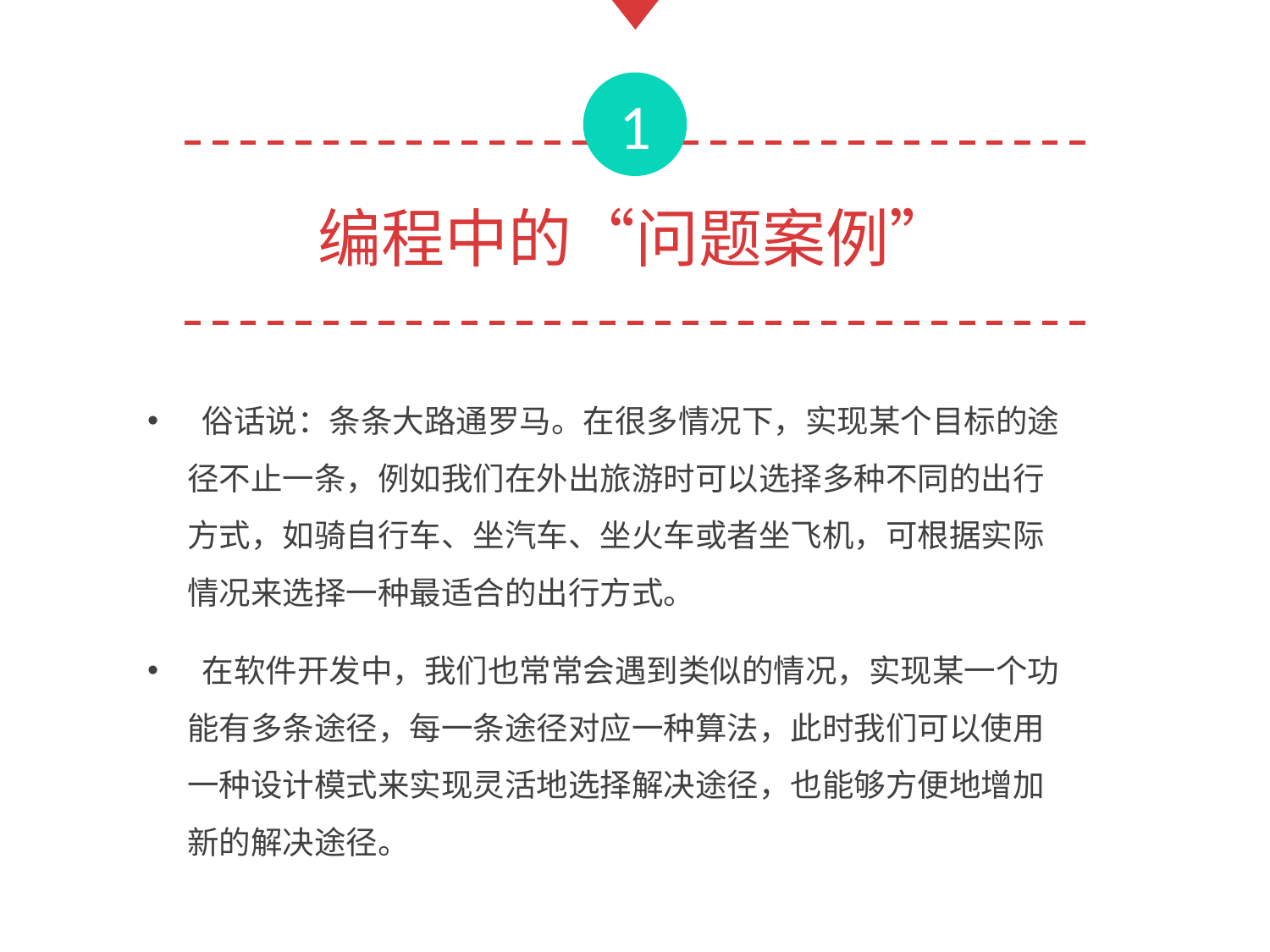

1
编程中的“问题案例”
 俗话说：条条大路通罗马。在很多情况下，实现某个目标的途径不止一条，例如我们在外出旅游时可以选择多种不同的出行方式，如骑自行车、坐汽车、坐火车或者坐飞机，可根据实际情况来选择一种最适合的出行方式。
 在软件开发中，我们也常常会遇到类似的情况，实现某一个功能有多条途径，每一条途径对应一种算法，此时我们可以使用一种设计模式来实现灵活地选择解决途径，也能够方便地增加新的解决途径。